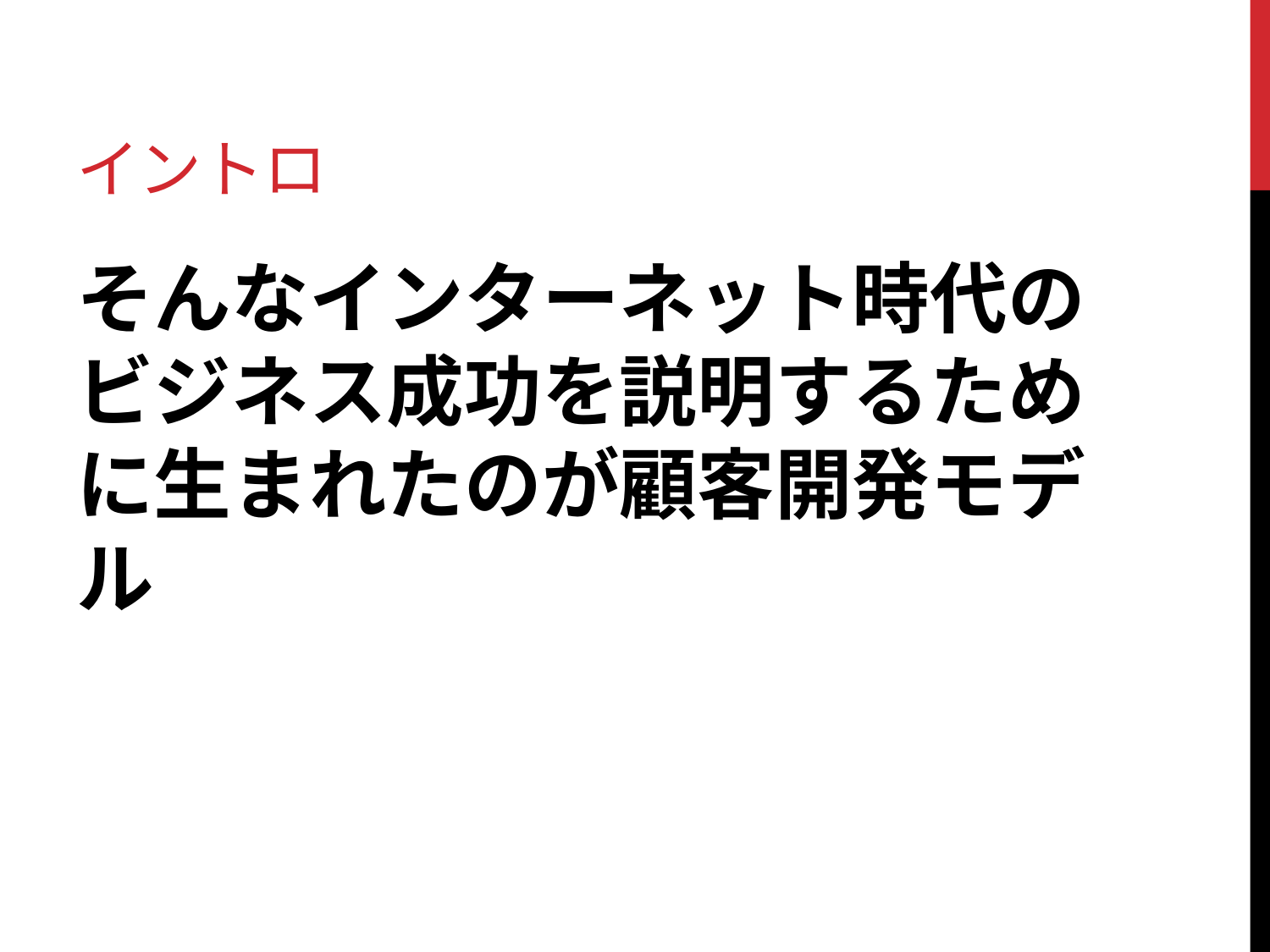

# イントロ
そんなインターネット時代のビジネス成功を説明するために生まれたのが顧客開発モデル